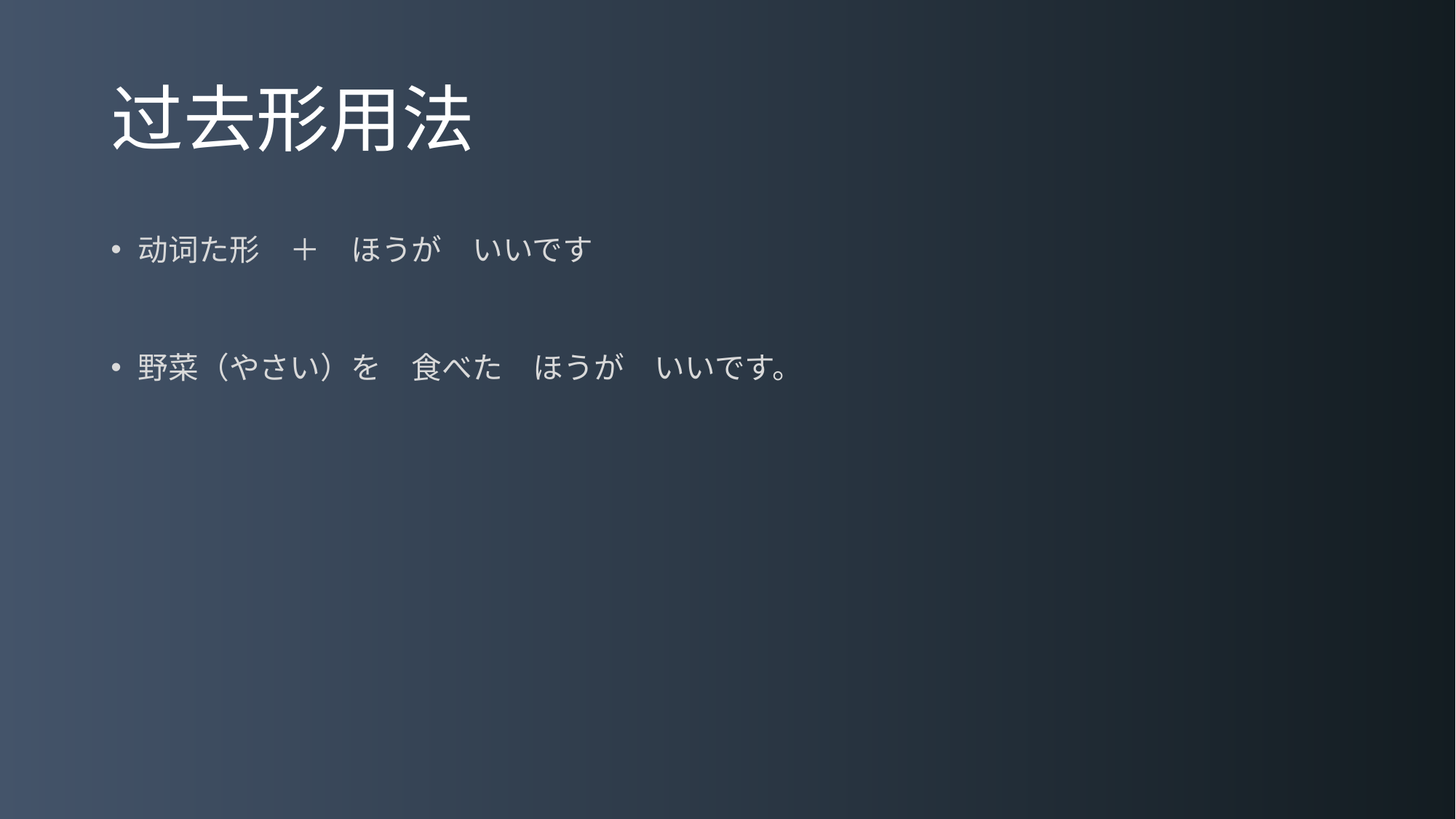

# 过去形用法
动词た形　＋　ほうが　いいです

野菜（やさい）を　食べた　ほうが　いいです。